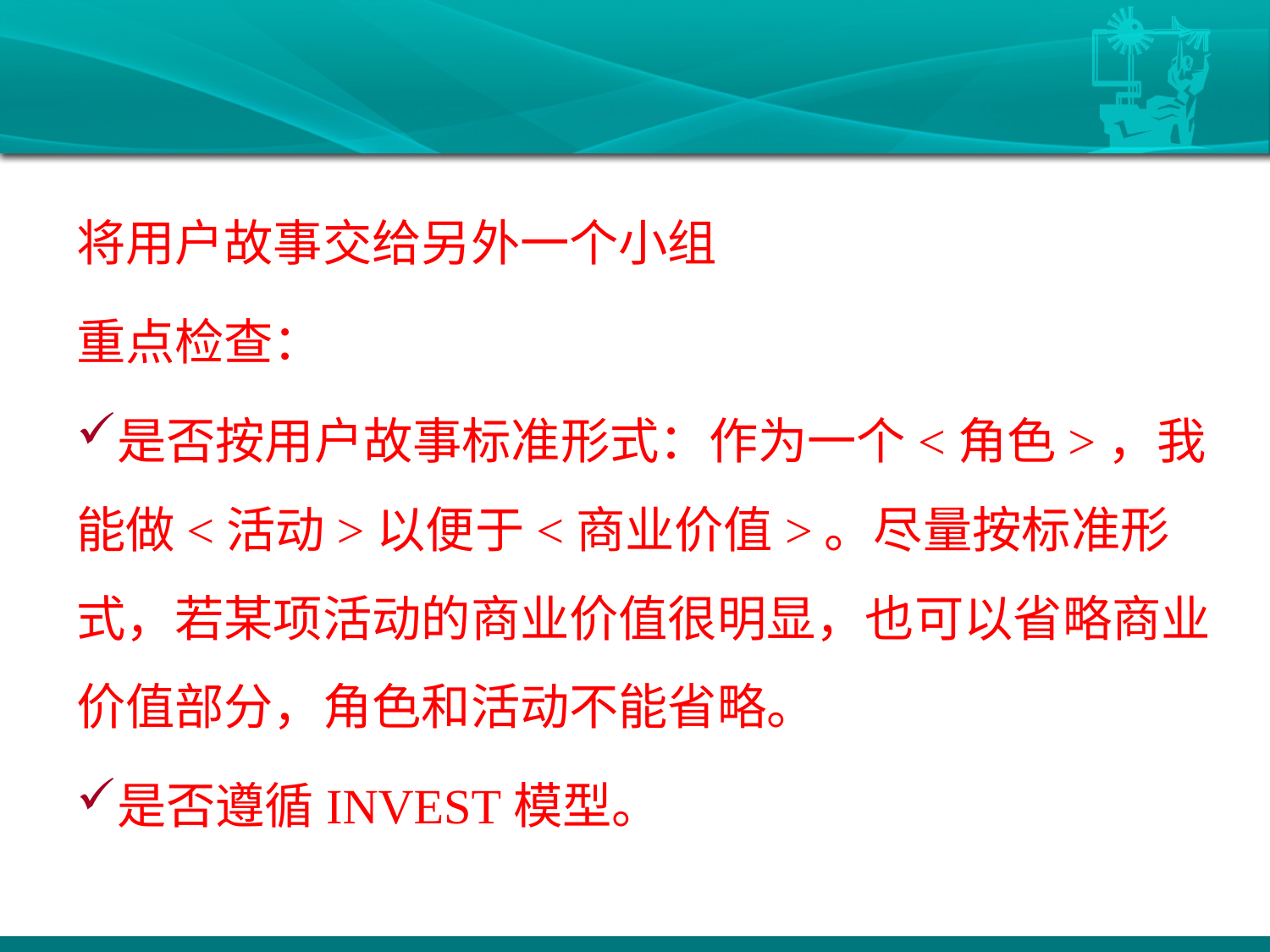

#
将用户故事交给另外一个小组
重点检查：
是否按用户故事标准形式：作为一个<角色>，我能做<活动>以便于<商业价值>。尽量按标准形式，若某项活动的商业价值很明显，也可以省略商业价值部分，角色和活动不能省略。
是否遵循INVEST模型。